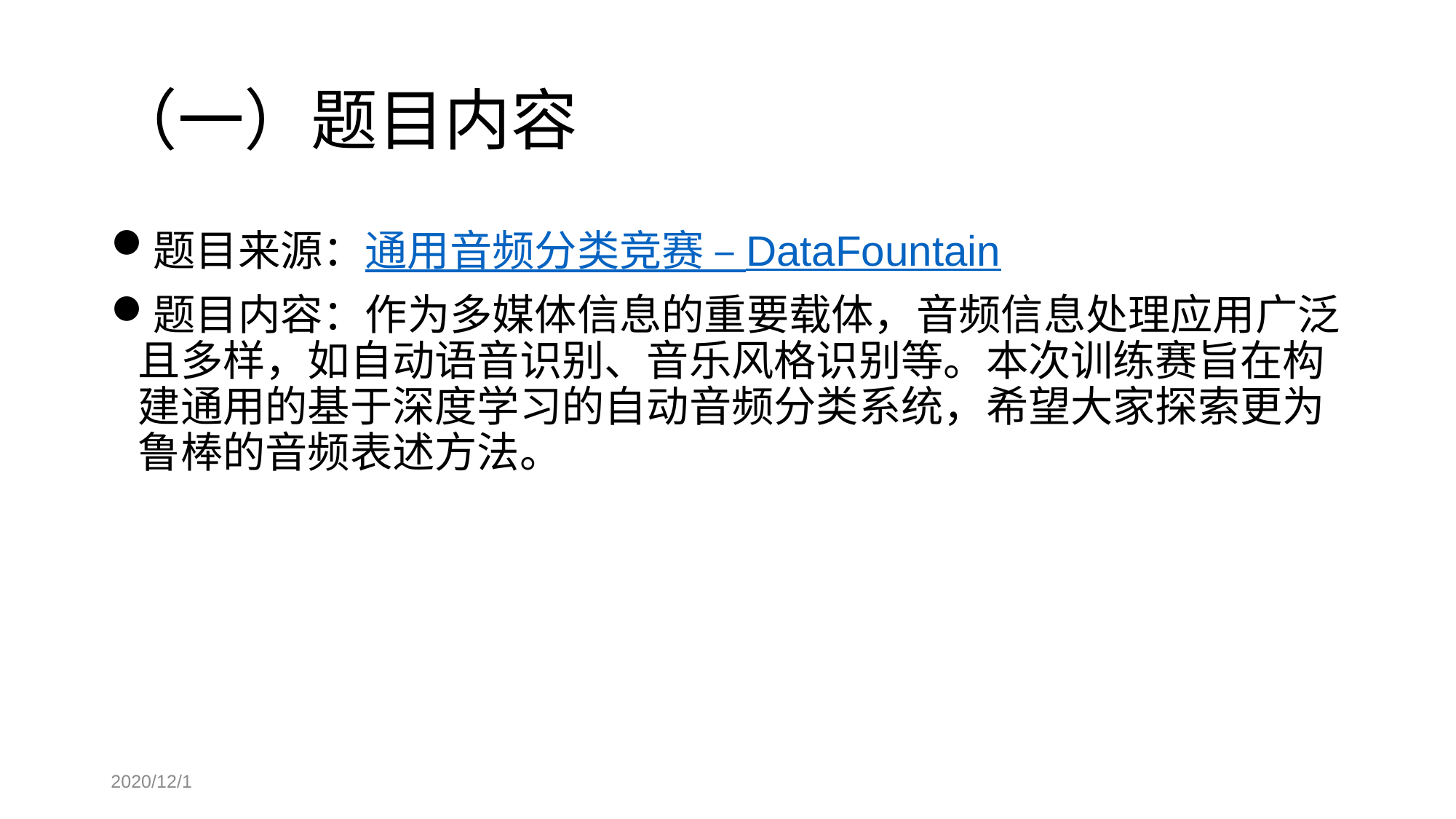

# （一）题目内容
题目来源：通用音频分类竞赛 – DataFountain
题目内容：作为多媒体信息的重要载体，音频信息处理应用广泛且多样，如自动语音识别、音乐风格识别等。本次训练赛旨在构建通用的基于深度学习的自动音频分类系统，希望大家探索更为鲁棒的音频表述方法。
2020/12/1